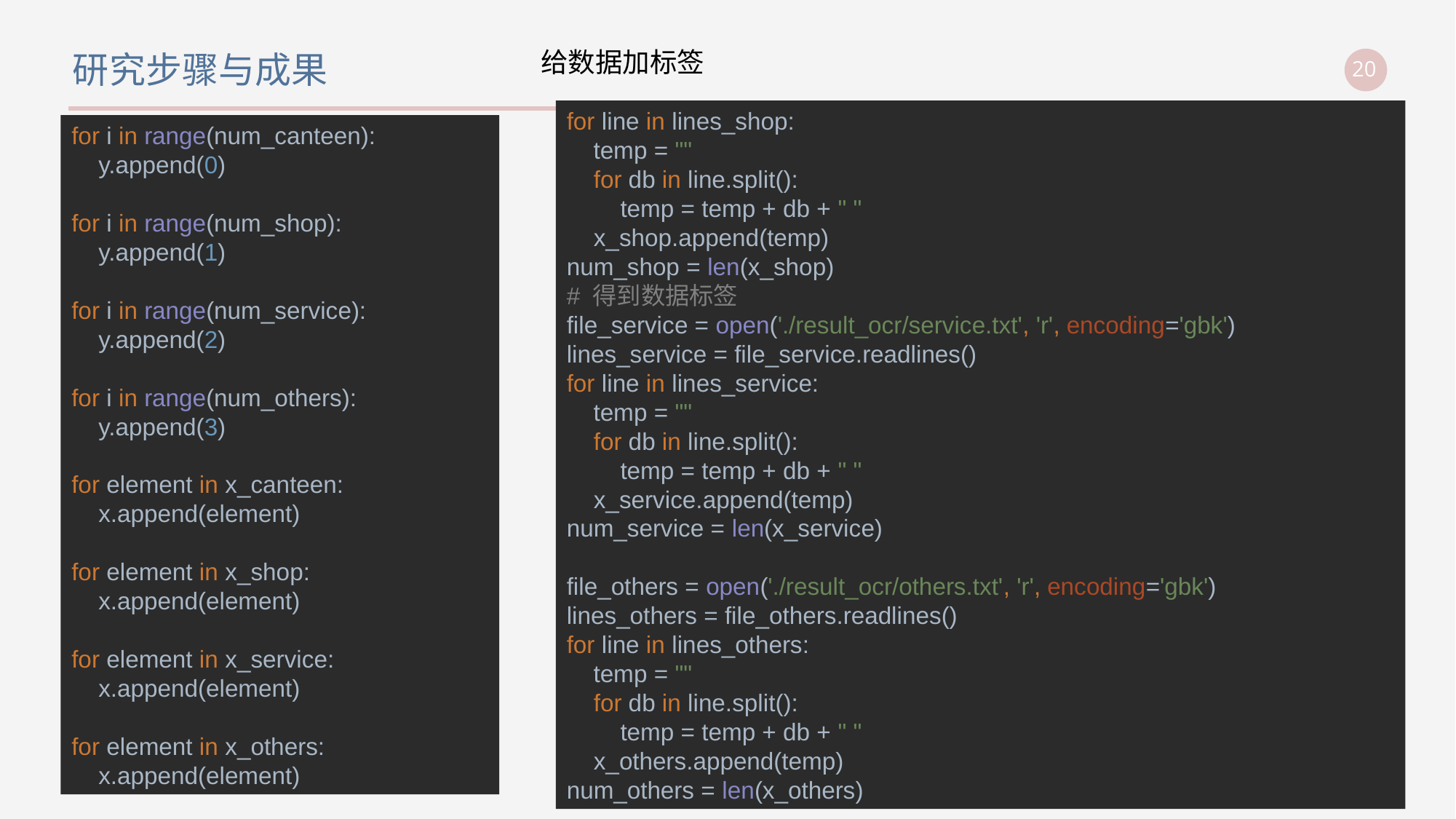

给数据加标签
研究步骤与成果
for line in lines_shop:
    temp = ""
    for db in line.split():
        temp = temp + db + " "
    x_shop.append(temp)
num_shop = len(x_shop)
# 得到数据标签
file_service = open('./result_ocr/service.txt', 'r', encoding='gbk')
lines_service = file_service.readlines()
for line in lines_service:
    temp = ""
    for db in line.split():
        temp = temp + db + " "
    x_service.append(temp)
num_service = len(x_service)
file_others = open('./result_ocr/others.txt', 'r', encoding='gbk')
lines_others = file_others.readlines()
for line in lines_others:
    temp = ""
    for db in line.split():
        temp = temp + db + " "
    x_others.append(temp)
num_others = len(x_others)
for i in range(num_canteen):
    y.append(0)
for i in range(num_shop):
    y.append(1)
for i in range(num_service):
    y.append(2)
for i in range(num_others):
    y.append(3)
for element in x_canteen:
    x.append(element)
for element in x_shop:
    x.append(element)
for element in x_service:
    x.append(element)
for element in x_others:
    x.append(element)